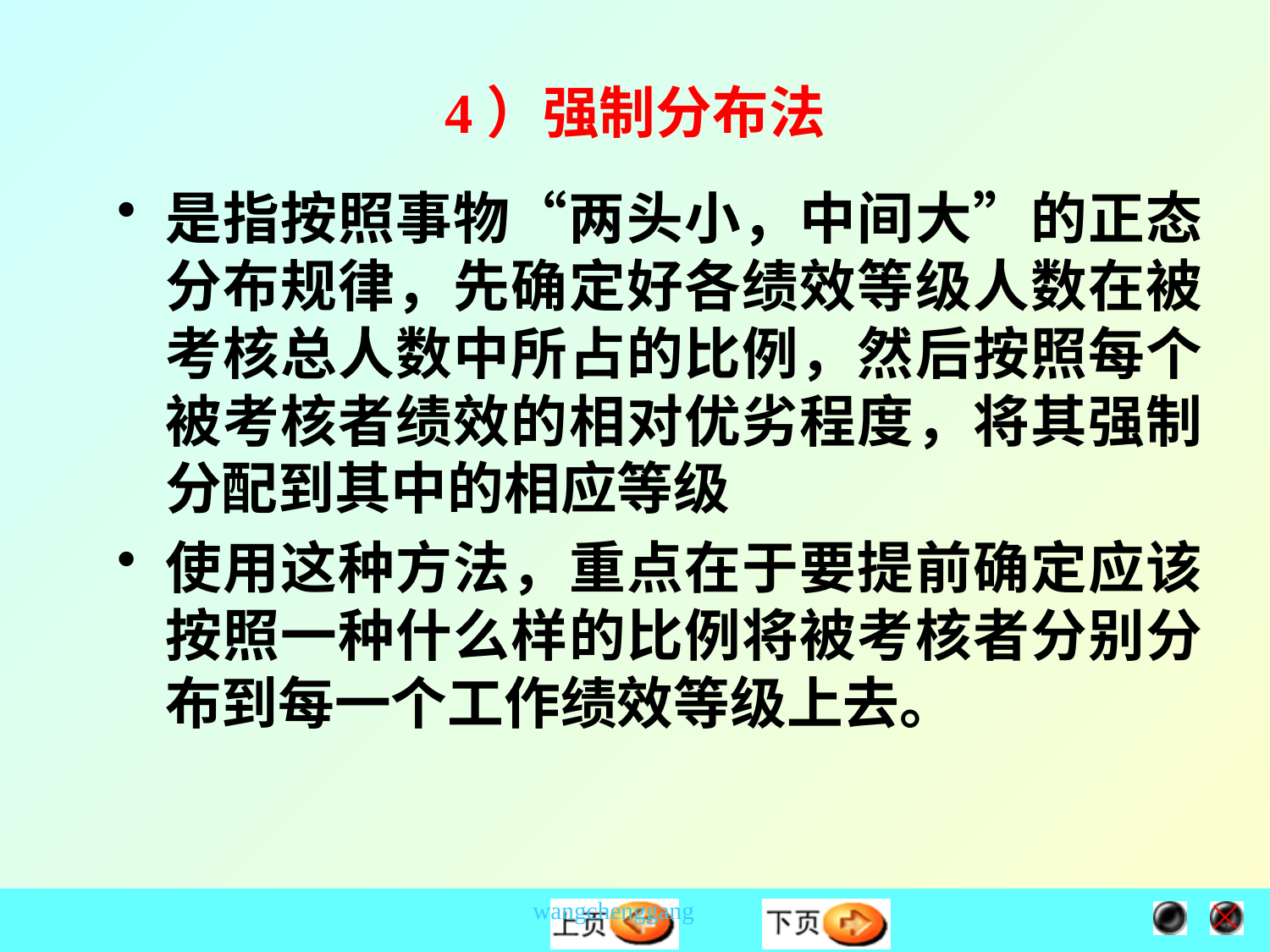

# 4）强制分布法
是指按照事物“两头小，中间大”的正态分布规律，先确定好各绩效等级人数在被考核总人数中所占的比例，然后按照每个被考核者绩效的相对优劣程度，将其强制分配到其中的相应等级
使用这种方法，重点在于要提前确定应该按照一种什么样的比例将被考核者分别分布到每一个工作绩效等级上去。
wangchenggang